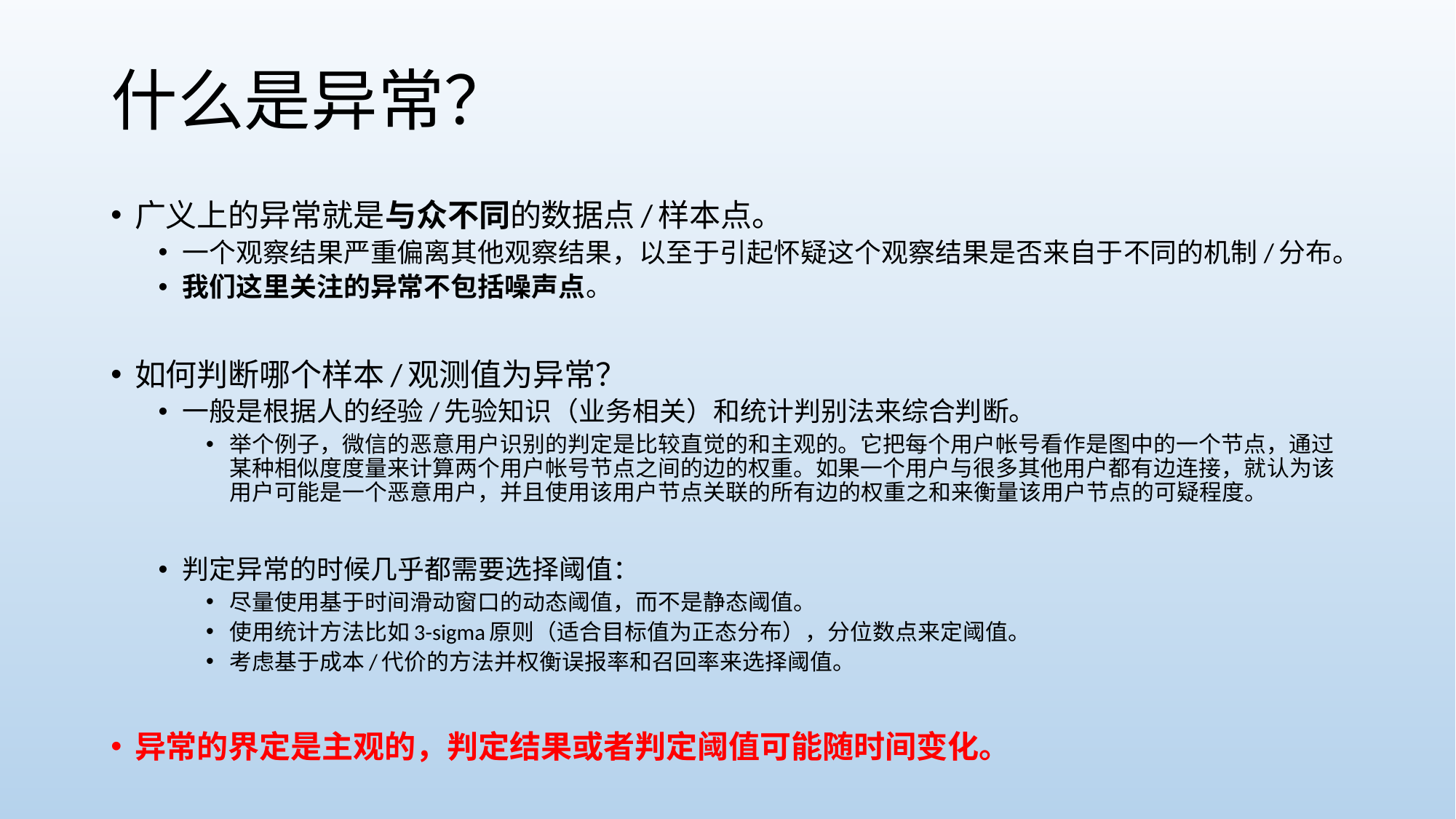

# 什么是异常？
广义上的异常就是与众不同的数据点/样本点。
一个观察结果严重偏离其他观察结果，以至于引起怀疑这个观察结果是否来自于不同的机制/分布。
我们这里关注的异常不包括噪声点。

如何判断哪个样本/观测值为异常？
一般是根据人的经验/先验知识（业务相关）和统计判别法来综合判断。
举个例子，微信的恶意用户识别的判定是比较直觉的和主观的。它把每个用户帐号看作是图中的一个节点，通过某种相似度度量来计算两个用户帐号节点之间的边的权重。如果一个用户与很多其他用户都有边连接，就认为该用户可能是一个恶意用户，并且使用该用户节点关联的所有边的权重之和来衡量该用户节点的可疑程度。

判定异常的时候几乎都需要选择阈值：
尽量使用基于时间滑动窗口的动态阈值，而不是静态阈值。
使用统计方法比如3-sigma原则（适合目标值为正态分布），分位数点来定阈值。
考虑基于成本/代价的方法并权衡误报率和召回率来选择阈值。

异常的界定是主观的，判定结果或者判定阈值可能随时间变化。